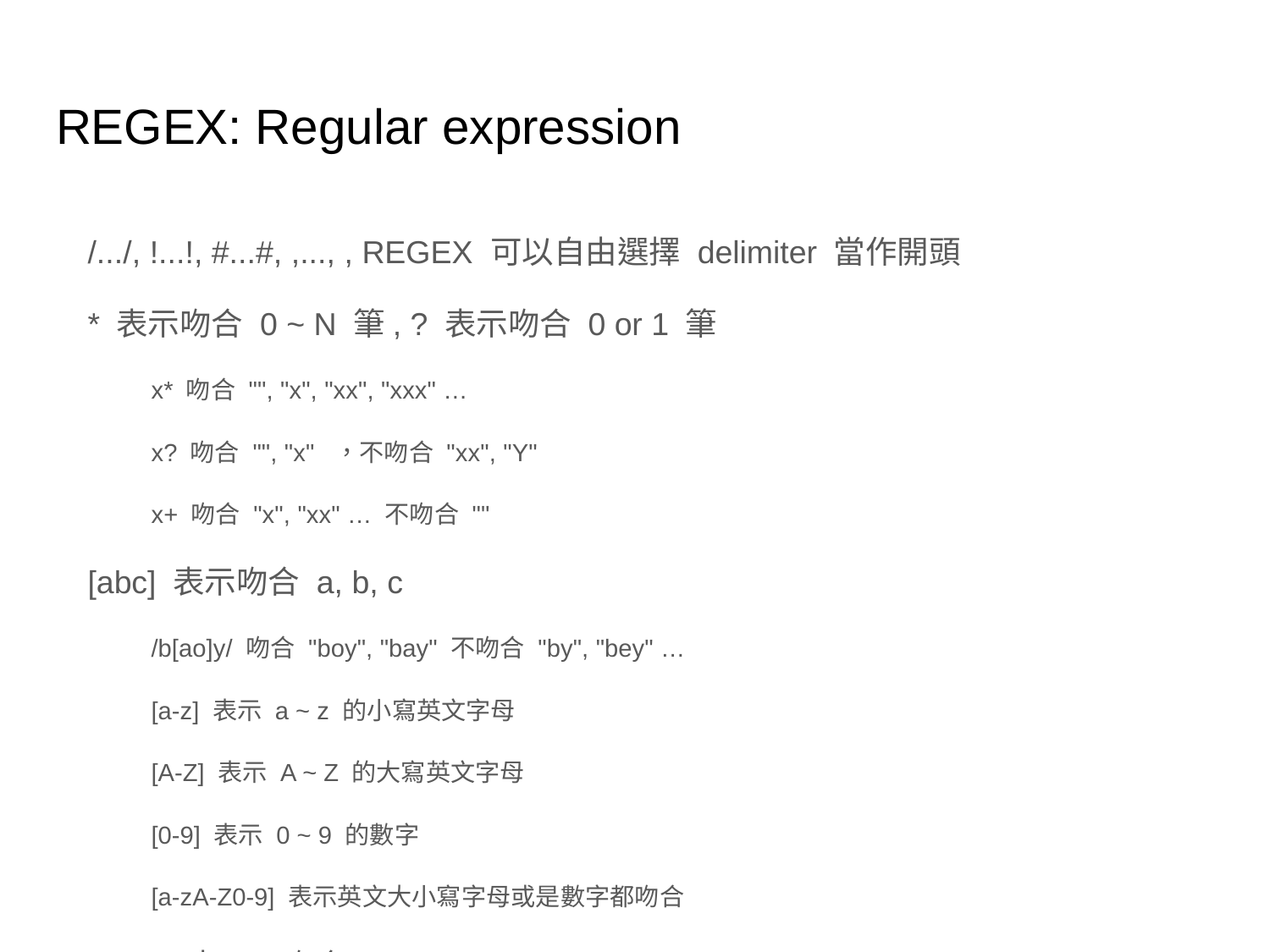

# REGEX: Regular expression
/.../, !...!, #...#, ,..., , REGEX 可以自由選擇 delimiter 當作開頭
* 表示吻合 0 ~ N 筆, ? 表示吻合 0 or 1 筆
x* 吻合 "", "x", "xx", "xxx" …
x? 吻合 "", "x"  ，不吻合 "xx", "Y"
x+ 吻合 "x", "xx" … 不吻合 ""
[abc] 表示吻合 a, b, c
/b[ao]y/ 吻合 "boy", "bay" 不吻合 "by", "bey" …
[a-z] 表示 a ~ z 的小寫英文字母
[A-Z] 表示 A ~ Z 的大寫英文字母
[0-9] 表示 0 ~ 9 的數字
[a-zA-Z0-9] 表示英文大小寫字母或是數字都吻合
[^abc] 表示不吻合 abc
/href="[^"]*"/ 表示吻合 href="..." 之間任何不是 " 的情況
/<div[^>]*>/ 表示吻合 <div>, <div class="foo"> … 等各種情況
^xxx 表示 xxx 開頭, xxx$ 表示 xxx 結尾